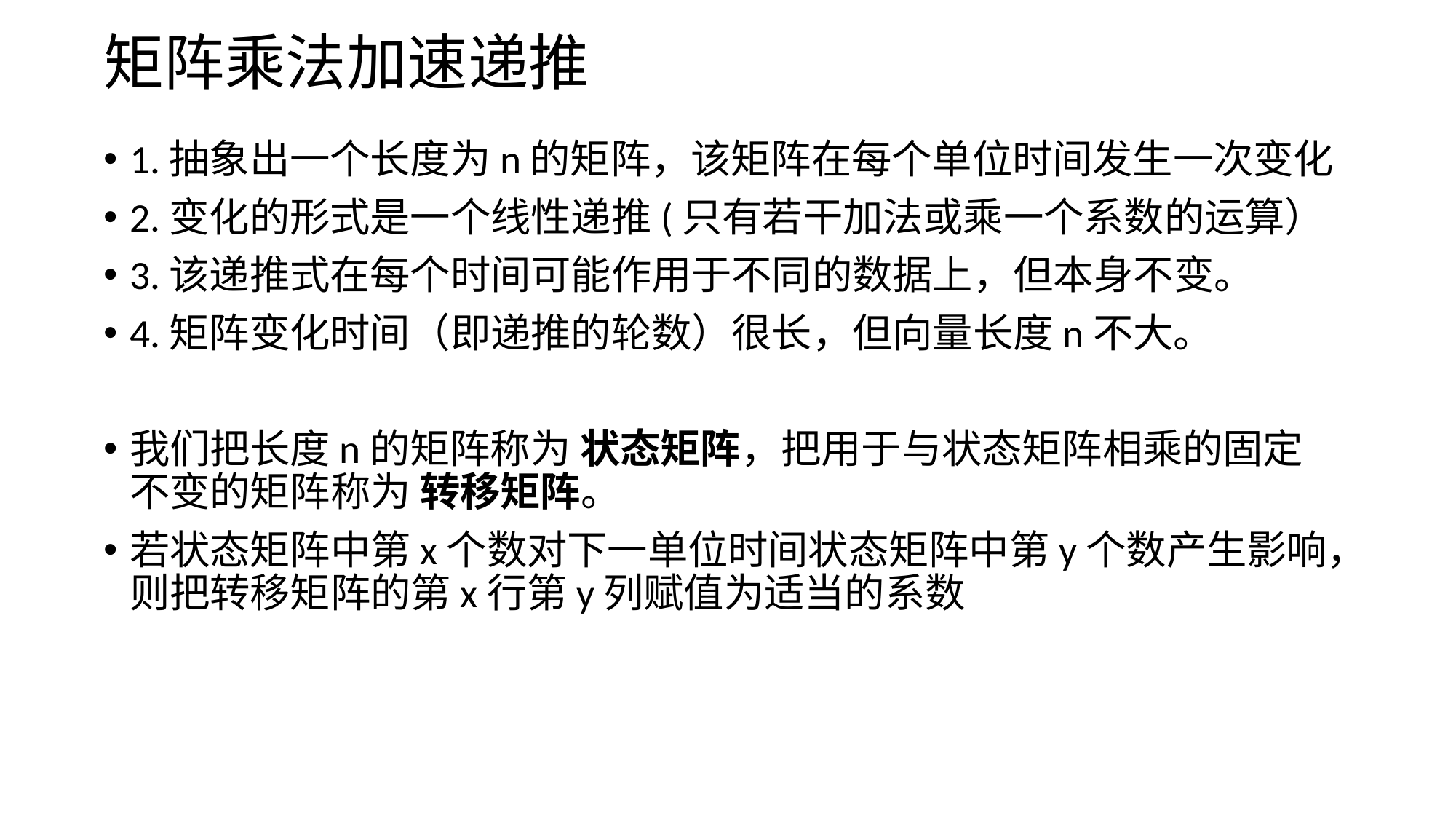

# 矩阵乘法加速递推
1.抽象出一个长度为n的矩阵，该矩阵在每个单位时间发生一次变化
2.变化的形式是一个线性递推(只有若干加法或乘一个系数的运算）
3.该递推式在每个时间可能作用于不同的数据上，但本身不变。
4.矩阵变化时间（即递推的轮数）很长，但向量长度n不大。

我们把长度n的矩阵称为 状态矩阵，把用于与状态矩阵相乘的固定不变的矩阵称为 转移矩阵。
若状态矩阵中第x个数对下一单位时间状态矩阵中第y个数产生影响，则把转移矩阵的第x行第y列赋值为适当的系数